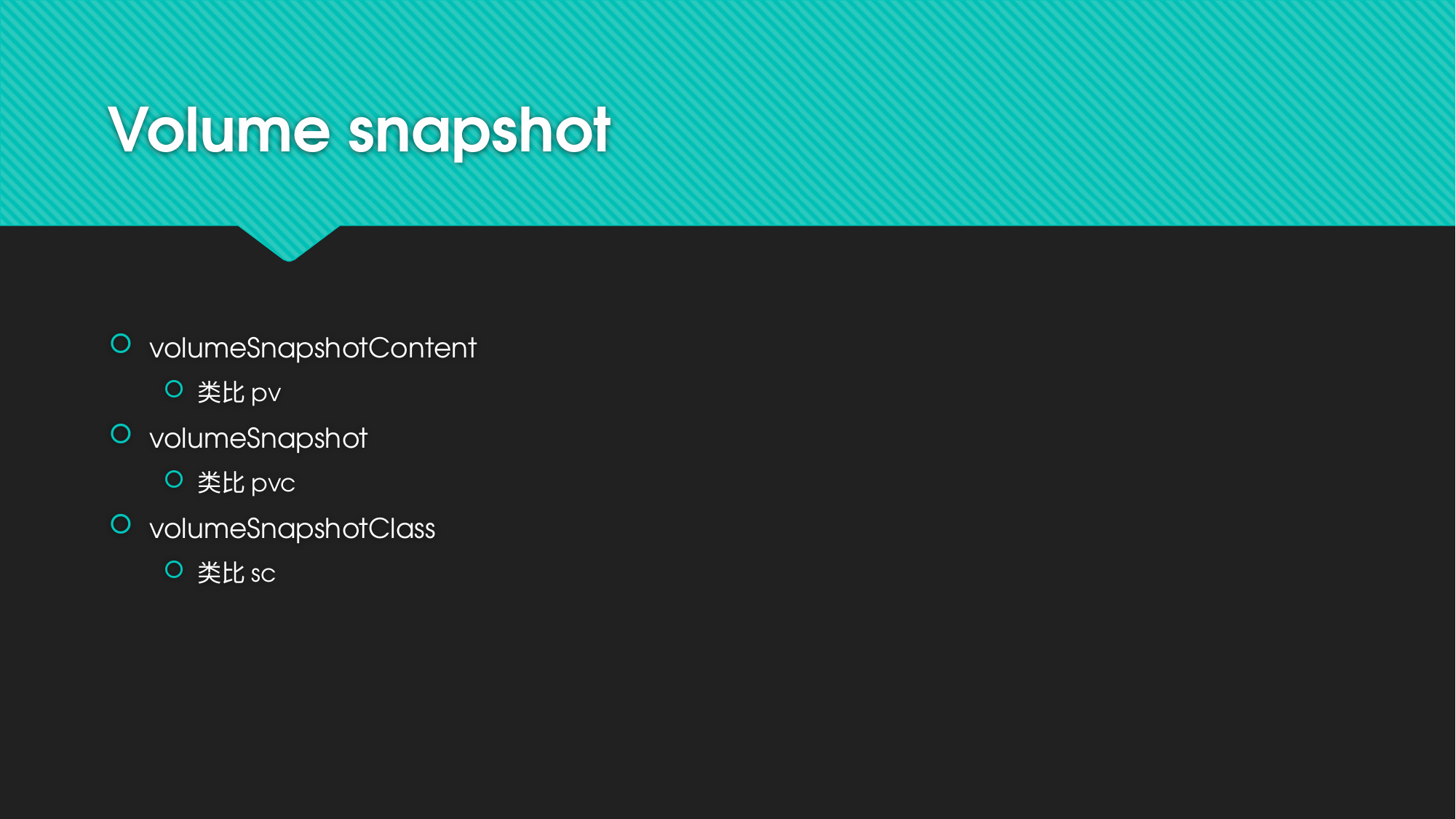

# Volume snapshot
volumeSnapshotContent
类比pv
volumeSnapshot
类比pvc
volumeSnapshotClass
类比sc